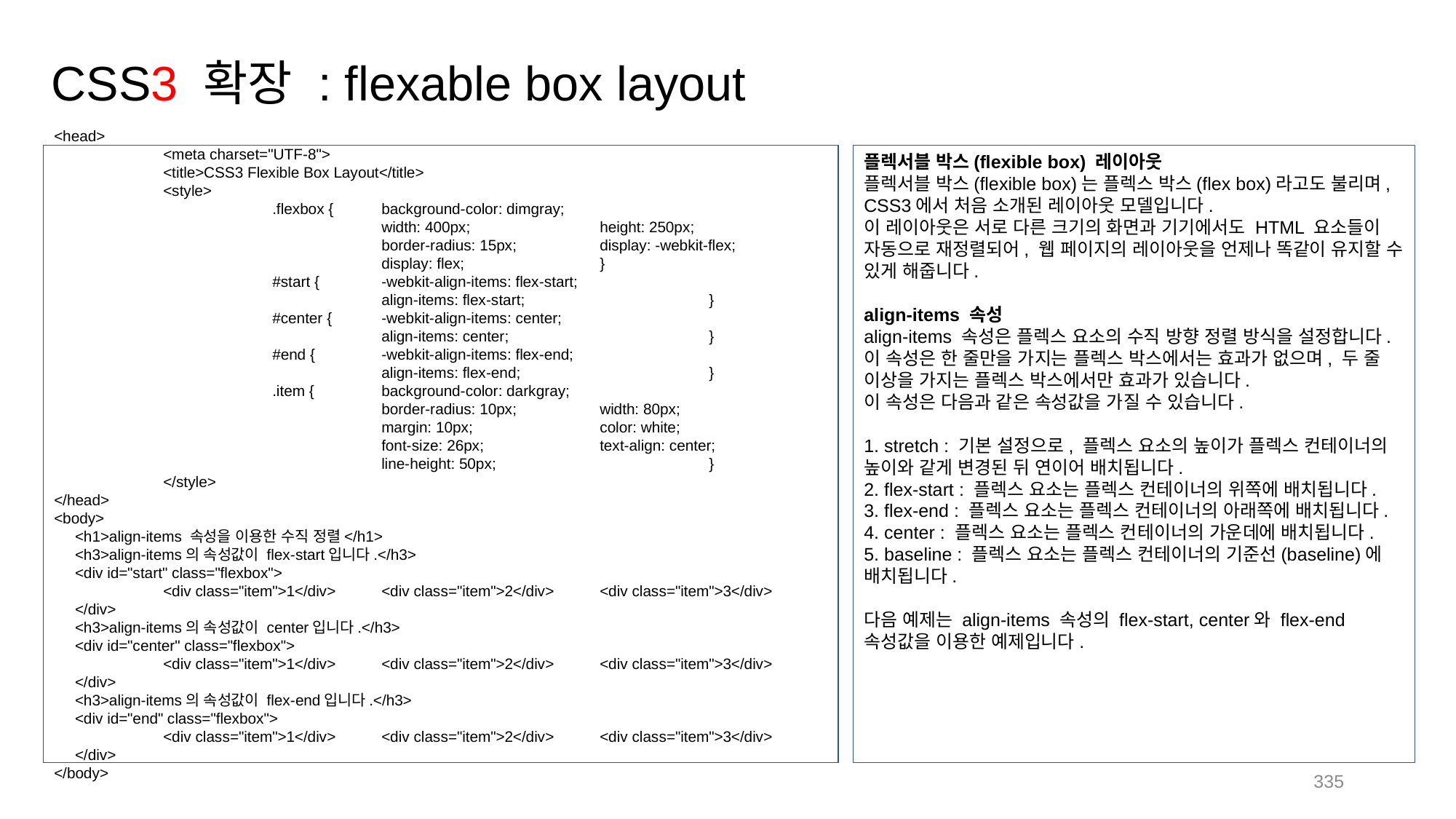

# CSS3 확장 : flexable box layout
<head>
	<meta charset="UTF-8">
	<title>CSS3 Flexible Box Layout</title>
	<style>
		.flexbox {	background-color: dimgray;
			width: 400px;		height: 250px;
			border-radius: 15px;	display: -webkit-flex;
			display: flex;		}
		#start {	-webkit-align-items: flex-start;
			align-items: flex-start;		}
		#center {	-webkit-align-items: center;
			align-items: center;		}
		#end {	-webkit-align-items: flex-end;
			align-items: flex-end;		}
		.item {	background-color: darkgray;
			border-radius: 10px;	width: 80px;
			margin: 10px;		color: white;
			font-size: 26px;		text-align: center;
			line-height: 50px;		}
	</style>
</head>
<body>
     <h1>align-items 속성을 이용한 수직 정렬</h1>
     <h3>align-items의 속성값이 flex-start입니다.</h3>
     <div id="start" class="flexbox">
	<div class="item">1</div>	<div class="item">2</div>	<div class="item">3</div>
     </div>
     <h3>align-items의 속성값이 center입니다.</h3>
     <div id="center" class="flexbox">
	<div class="item">1</div>	<div class="item">2</div>	<div class="item">3</div>
     </div>
     <h3>align-items의 속성값이 flex-end입니다.</h3>
     <div id="end" class="flexbox">
	<div class="item">1</div>	<div class="item">2</div>	<div class="item">3</div>
     </div>
</body>
플렉서블 박스(flexible box) 레이아웃
플렉서블 박스(flexible box)는 플렉스 박스(flex box)라고도 불리며, CSS3에서 처음 소개된 레이아웃 모델입니다.
이 레이아웃은 서로 다른 크기의 화면과 기기에서도 HTML 요소들이 자동으로 재정렬되어, 웹 페이지의 레이아웃을 언제나 똑같이 유지할 수 있게 해줍니다.

align-items 속성
align-items 속성은 플렉스 요소의 수직 방향 정렬 방식을 설정합니다.
이 속성은 한 줄만을 가지는 플렉스 박스에서는 효과가 없으며, 두 줄 이상을 가지는 플렉스 박스에서만 효과가 있습니다.
이 속성은 다음과 같은 속성값을 가질 수 있습니다.

1. stretch : 기본 설정으로, 플렉스 요소의 높이가 플렉스 컨테이너의 높이와 같게 변경된 뒤 연이어 배치됩니다.
2. flex-start : 플렉스 요소는 플렉스 컨테이너의 위쪽에 배치됩니다.
3. flex-end : 플렉스 요소는 플렉스 컨테이너의 아래쪽에 배치됩니다.
4. center : 플렉스 요소는 플렉스 컨테이너의 가운데에 배치됩니다.
5. baseline : 플렉스 요소는 플렉스 컨테이너의 기준선(baseline)에 배치됩니다.

다음 예제는 align-items 속성의 flex-start, center와 flex-end 속성값을 이용한 예제입니다.
335